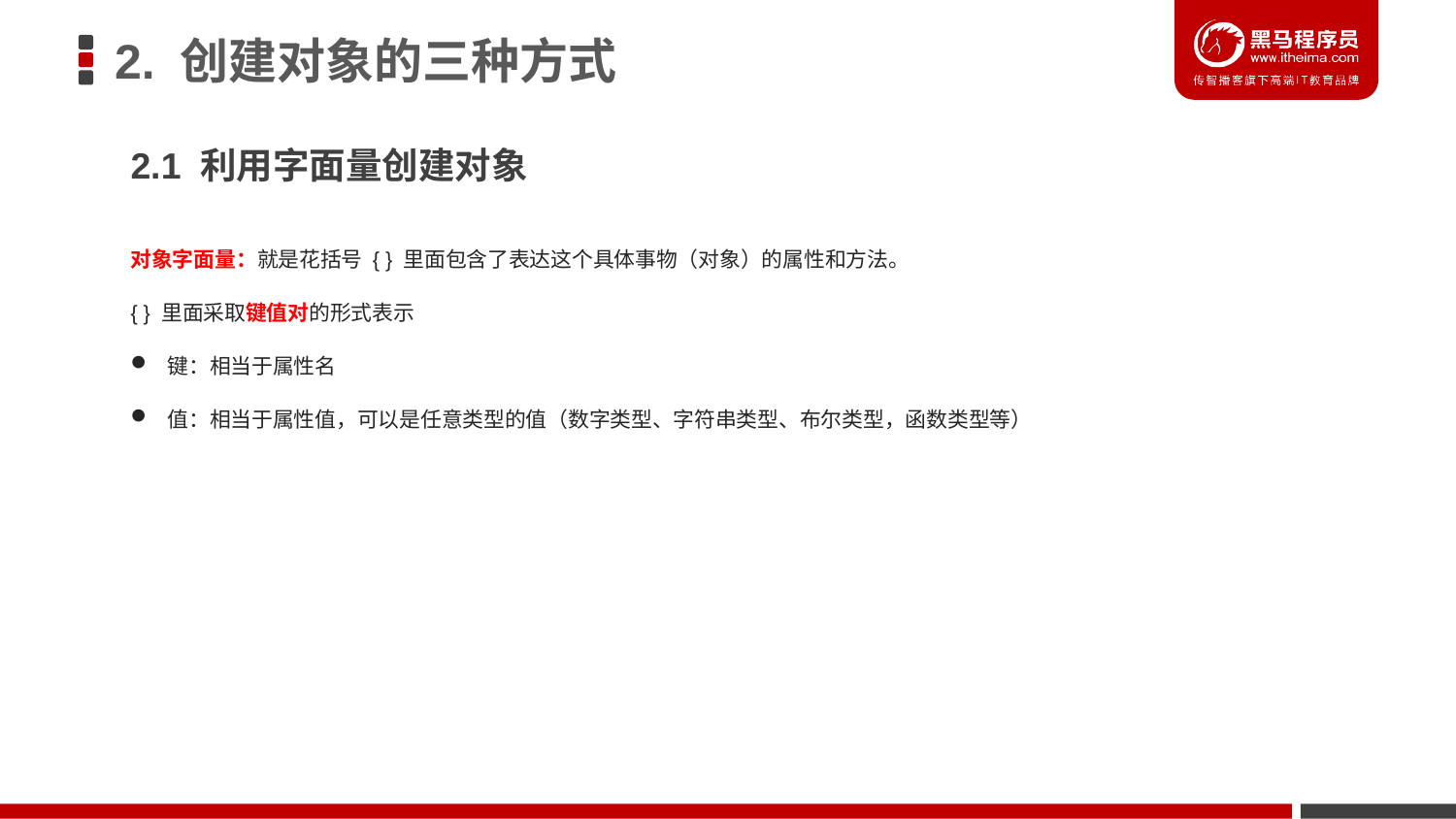

# 2. 创建对象的三种方式
2.1 利用字面量创建对象
对象字面量：就是花括号 { } 里面包含了表达这个具体事物（对象）的属性和方法。
{ } 里面采取键值对的形式表示
 键：相当于属性名
 值：相当于属性值，可以是任意类型的值（数字类型、字符串类型、布尔类型，函数类型等）